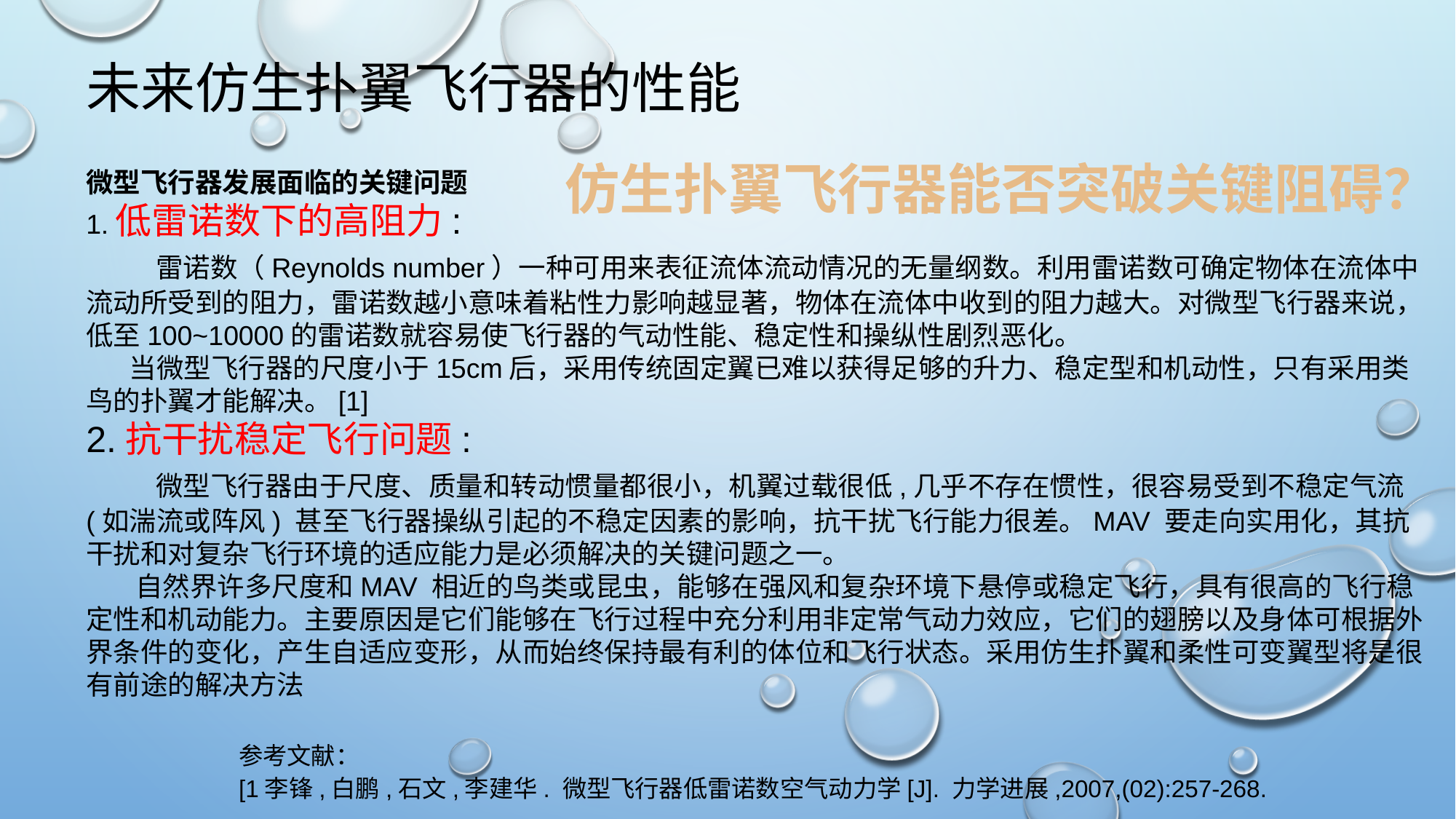

未来仿生扑翼飞行器的性能
仿生扑翼飞行器能否突破关键阻碍？
微型飞行器发展面临的关键问题
1.低雷诺数下的高阻力:
      雷诺数（Reynolds number）一种可用来表征流体流动情况的无量纲数。利用雷诺数可确定物体在流体中流动所受到的阻力，雷诺数越小意味着粘性力影响越显著，物体在流体中收到的阻力越大。对微型飞行器来说，低至100~10000的雷诺数就容易使飞行器的气动性能、稳定性和操纵性剧烈恶化。
       当微型飞行器的尺度小于15cm后，采用传统固定翼已难以获得足够的升力、稳定型和机动性，只有采用类鸟的扑翼才能解决。[1]
2.抗干扰稳定飞行问题:
      微型飞行器由于尺度、质量和转动惯量都很小，机翼过载很低,几乎不存在惯性，很容易受到不稳定气流(如湍流或阵风) 甚至飞行器操纵引起的不稳定因素的影响，抗干扰飞行能力很差。MAV 要走向实用化，其抗干扰和对复杂飞行环境的适应能力是必须解决的关键问题之一。
        自然界许多尺度和MAV 相近的鸟类或昆虫，能够在强风和复杂环境下悬停或稳定飞行，具有很高的飞行稳定性和机动能力。主要原因是它们能够在飞行过程中充分利用非定常气动力效应，它们的翅膀以及身体可根据外界条件的变化，产生自适应变形，从而始终保持最有利的体位和飞行状态。采用仿生扑翼和柔性可变翼型将是很有前途的解决方法
参考文献：
[1李锋,白鹏,石文,李建华. 微型飞行器低雷诺数空气动力学[J]. 力学进展,2007,(02):257-268.